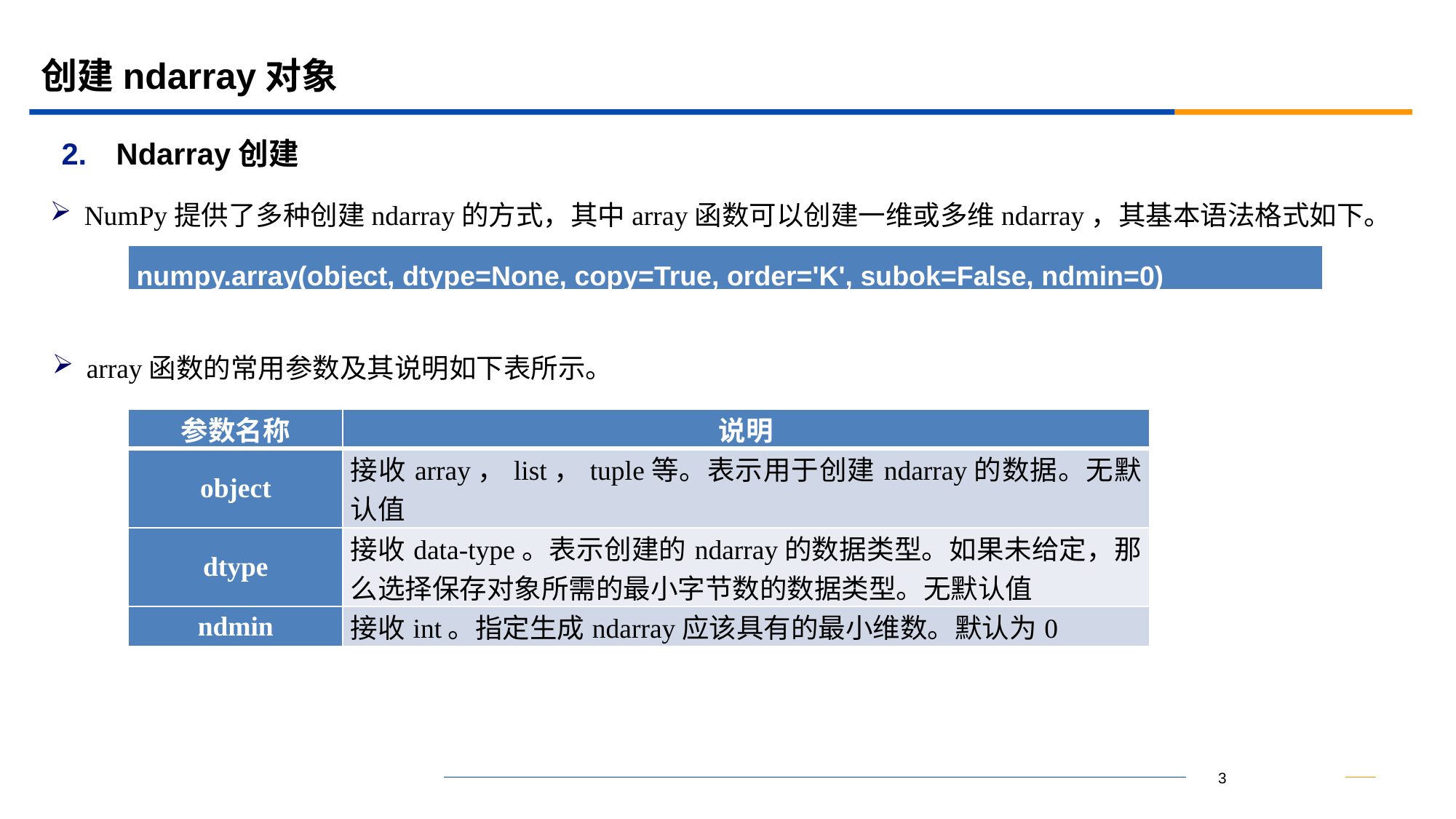

# 创建ndarray对象
Ndarray创建
NumPy提供了多种创建ndarray的方式，其中array函数可以创建一维或多维ndarray，其基本语法格式如下。
| numpy.array(object, dtype=None, copy=True, order='K', subok=False, ndmin=0) |
| --- |
array函数的常用参数及其说明如下表所示。
| 参数名称 | 说明 |
| --- | --- |
| object | 接收array，list，tuple等。表示用于创建ndarray的数据。无默认值 |
| dtype | 接收data-type。表示创建的ndarray的数据类型。如果未给定，那么选择保存对象所需的最小字节数的数据类型。无默认值 |
| ndmin | 接收int。指定生成ndarray应该具有的最小维数。默认为0 |